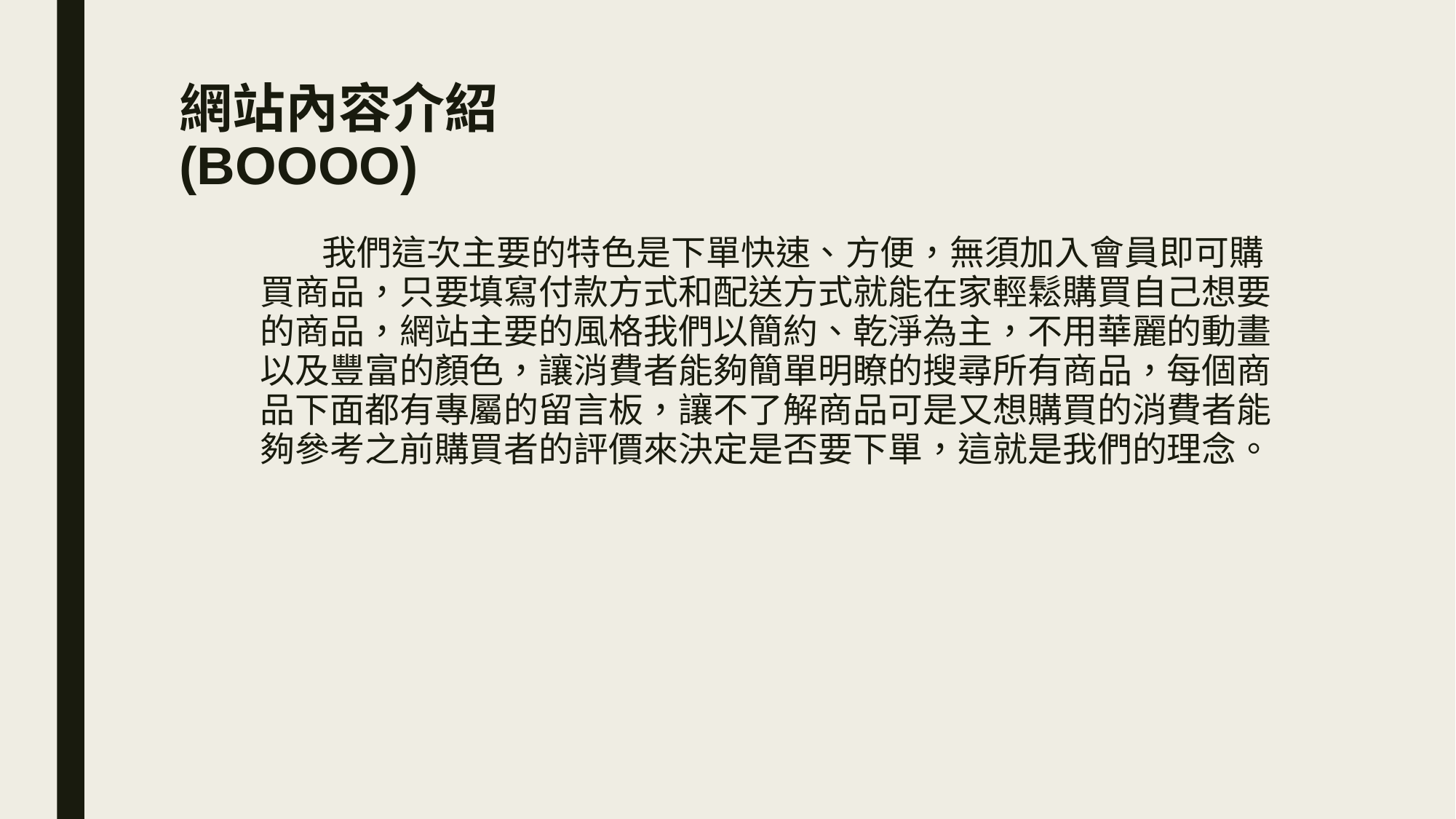

# 網站內容介紹(BOOOO)
         我們這次主要的特色是下單快速、方便，無須加入會員即可購買商品，只要填寫付款方式和配送方式就能在家輕鬆購買自己想要的商品，網站主要的風格我們以簡約、乾淨為主，不用華麗的動畫以及豐富的顏色，讓消費者能夠簡單明瞭的搜尋所有商品，每個商品下面都有專屬的留言板，讓不了解商品可是又想購買的消費者能夠參考之前購買者的評價來決定是否要下單，這就是我們的理念。